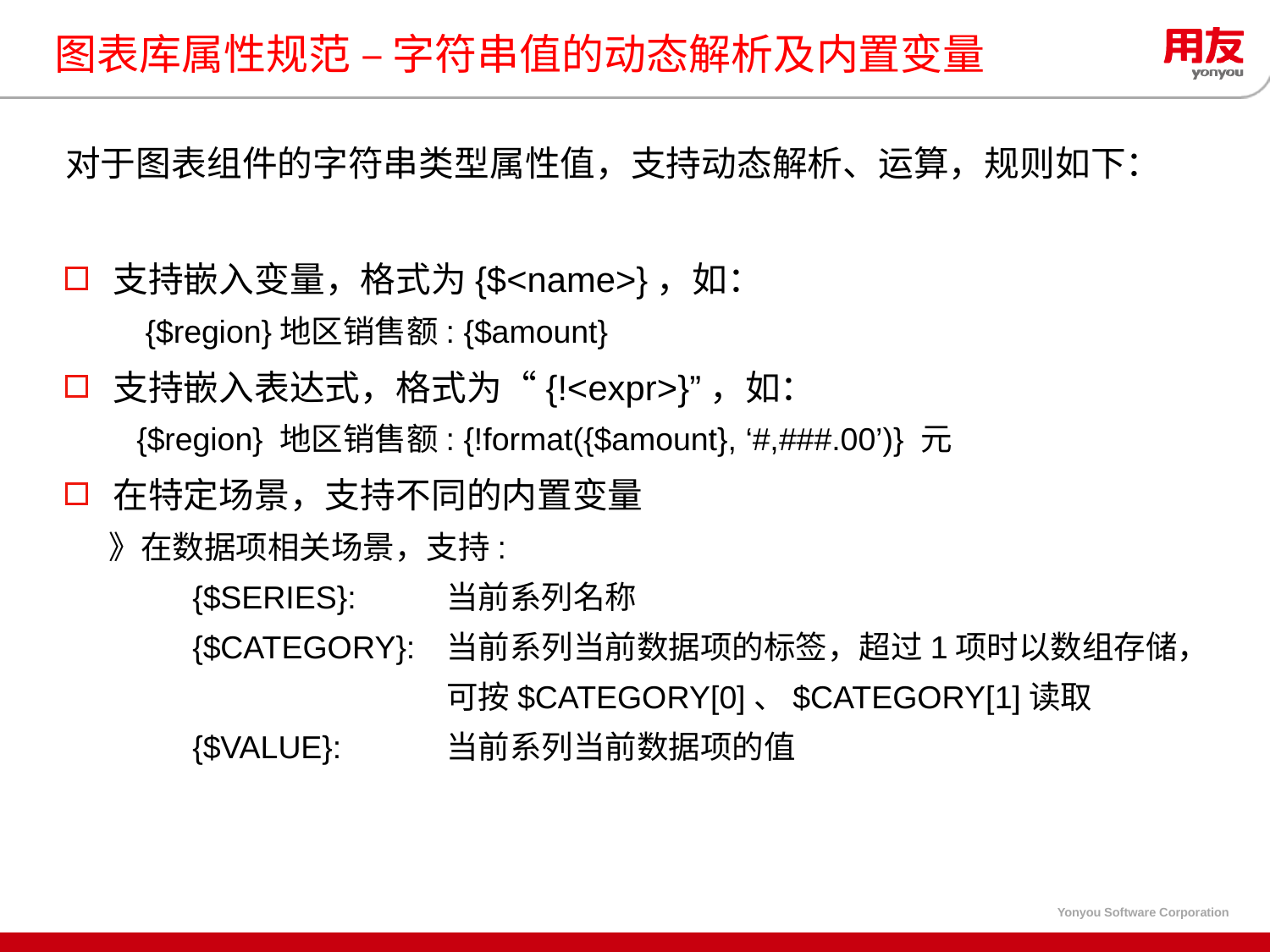

# 图表库属性规范 – 字符串值的动态解析及内置变量
对于图表组件的字符串类型属性值，支持动态解析、运算，规则如下：

支持嵌入变量，格式为{$<name>}，如：
         {$region}地区销售额: {$amount}
支持嵌入表达式，格式为“{!<expr>}”，如：
        {$region} 地区销售额: {!format({$amount}, ‘#,###.00’)} 元
在特定场景，支持不同的内置变量
     》在数据项相关场景，支持:
	{$SERIES}: 	当前系列名称
	{$CATEGORY}:	当前系列当前数据项的标签，超过1项时以数组存储，
			可按$CATEGORY[0]、$CATEGORY[1]读取
	{$VALUE}:	当前系列当前数据项的值